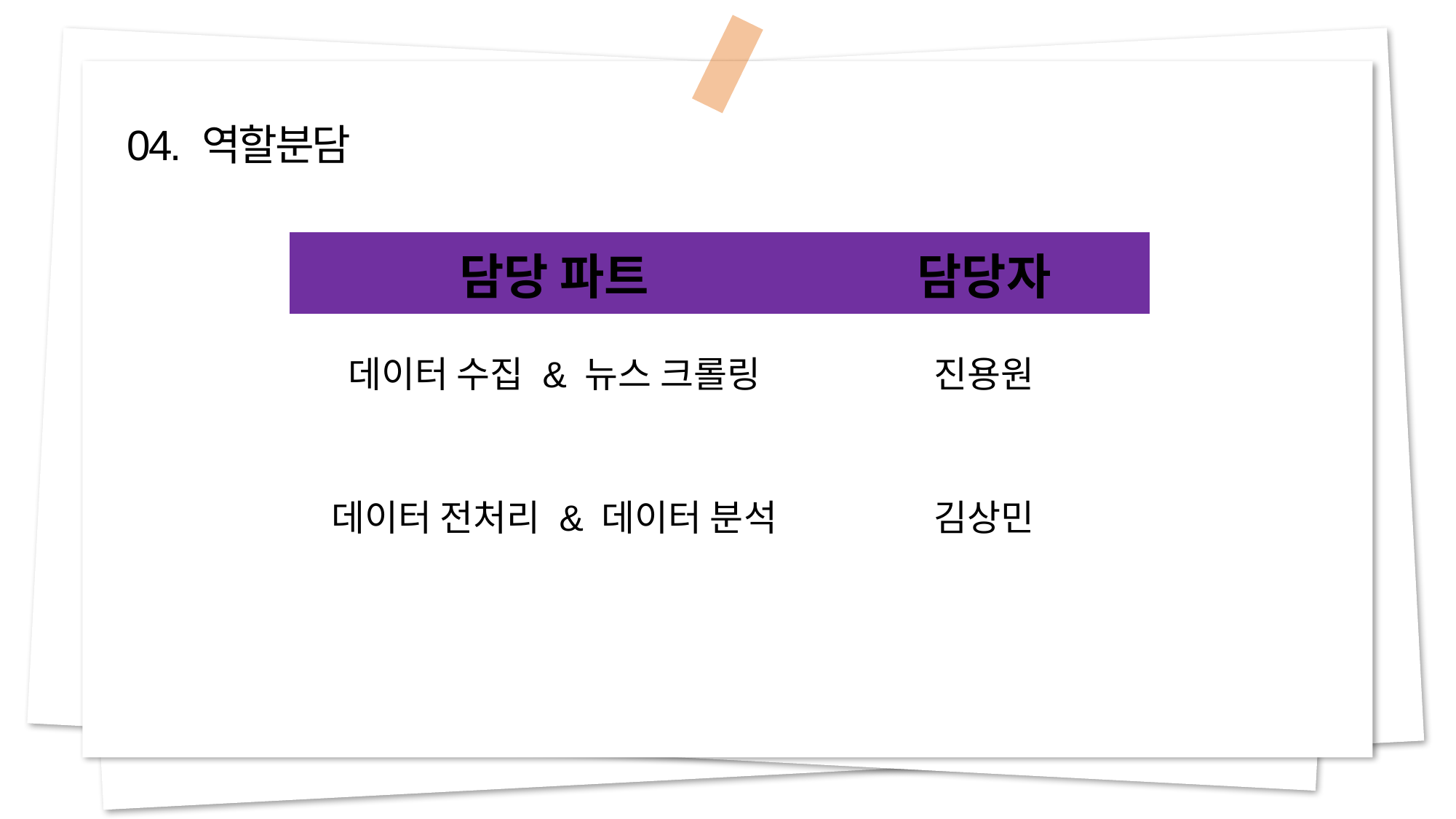

04. 역할분담
| 담당 파트 | 담당자 |
| --- | --- |
| 데이터 수집 & 뉴스 크롤링 | 진용원 |
| 데이터 전처리 & 데이터 분석 | 김상민 |